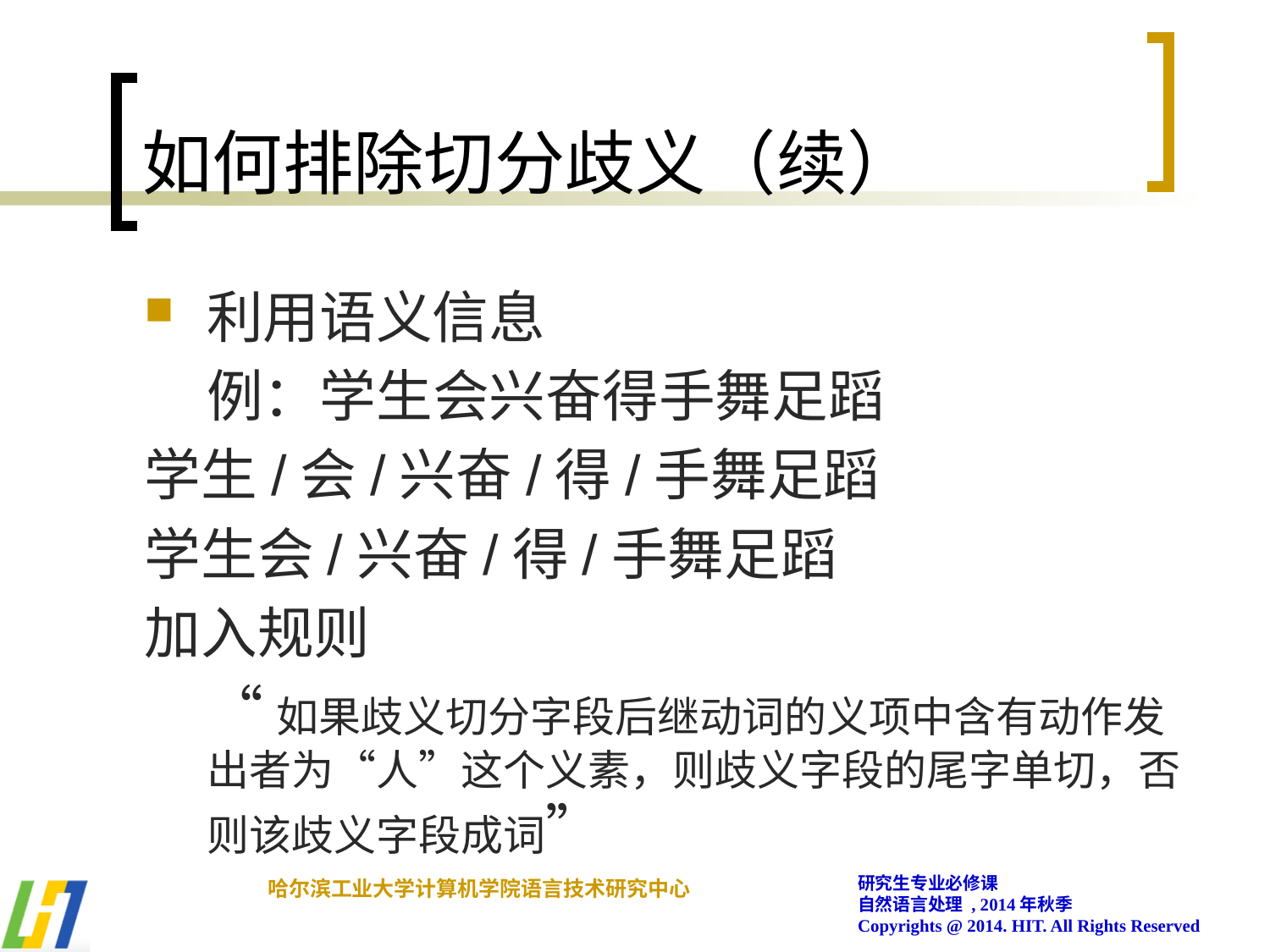

# 如何排除切分歧义（续）
利用语义信息
	例：学生会兴奋得手舞足蹈
学生/会/兴奋/得/手舞足蹈
学生会/兴奋/得/手舞足蹈
加入规则
	“如果歧义切分字段后继动词的义项中含有动作发出者为“人”这个义素，则歧义字段的尾字单切，否则该歧义字段成词”

研究生专业必修课
自然语言处理 , 2014年秋季
Copyrights @ 2014. HIT. All Rights Reserved
哈尔滨工业大学计算机学院语言技术研究中心